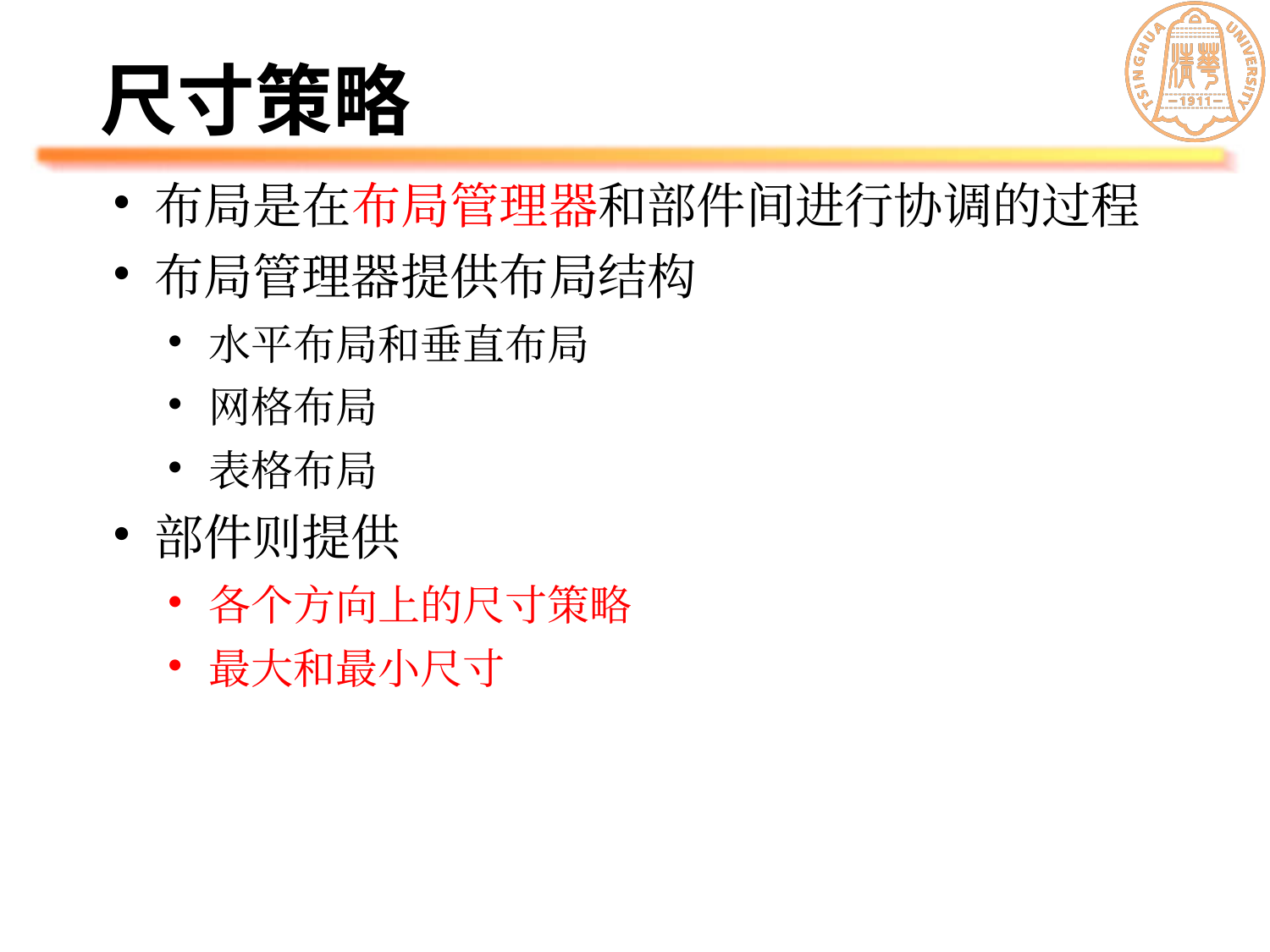

# 尺寸策略
布局是在布局管理器和部件间进行协调的过程
布局管理器提供布局结构
水平布局和垂直布局
网格布局
表格布局
部件则提供
各个方向上的尺寸策略
最大和最小尺寸